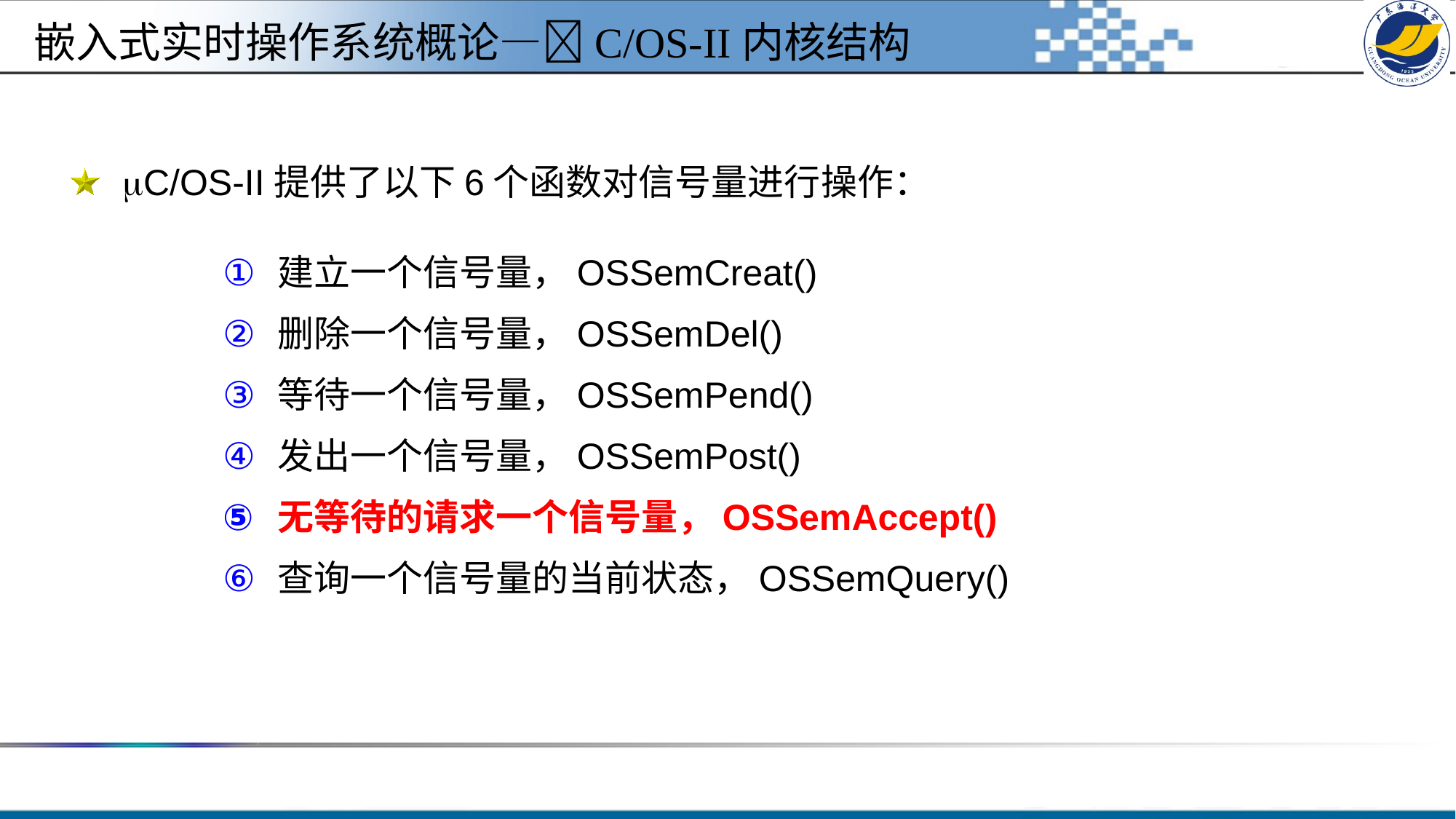

#
嵌入式实时操作系统概论—μC/OS-II内核结构
μC/OS-II提供了以下6个函数对信号量进行操作：
建立一个信号量，OSSemCreat()
删除一个信号量，OSSemDel()
等待一个信号量，OSSemPend()
发出一个信号量，OSSemPost()
无等待的请求一个信号量，OSSemAccept()
查询一个信号量的当前状态，OSSemQuery()
64